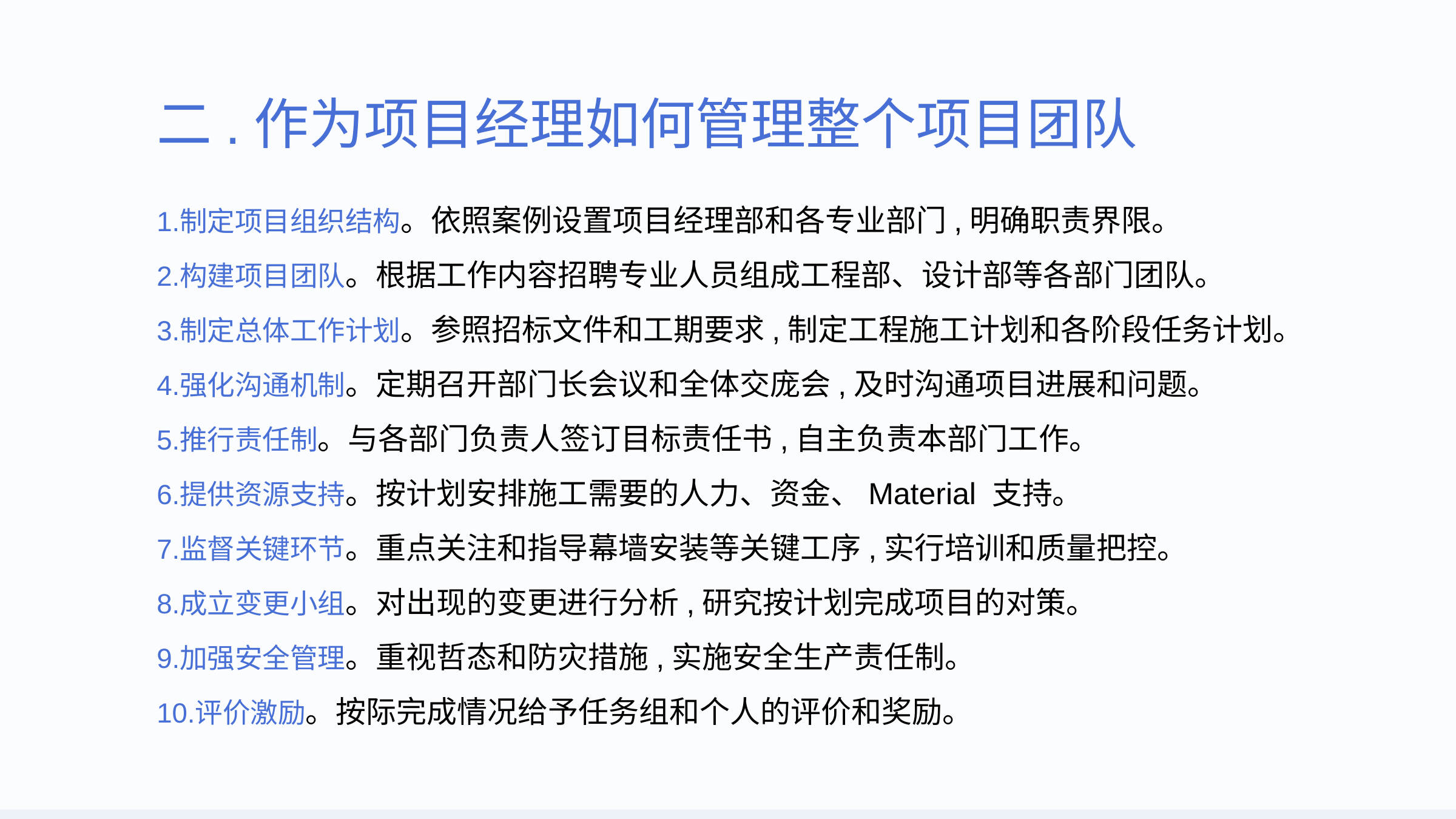

二.作为项目经理如何管理整个项目团队
制定项目组织结构。依照案例设置项目经理部和各专业部门,明确职责界限。
构建项目团队。根据工作内容招聘专业人员组成工程部、设计部等各部门团队。
制定总体工作计划。参照招标文件和工期要求,制定工程施工计划和各阶段任务计划。
强化沟通机制。定期召开部门长会议和全体交庞会,及时沟通项目进展和问题。
推行责任制。与各部门负责人签订目标责任书,自主负责本部门工作。
提供资源支持。按计划安排施工需要的人力、资金、Material 支持。
监督关键环节。重点关注和指导幕墙安装等关键工序,实行培训和质量把控。
成立变更小组。对出现的变更进行分析,研究按计划完成项目的对策。
加强安全管理。重视哲态和防灾措施,实施安全生产责任制。
评价激励。按际完成情况给予任务组和个人的评价和奖励。